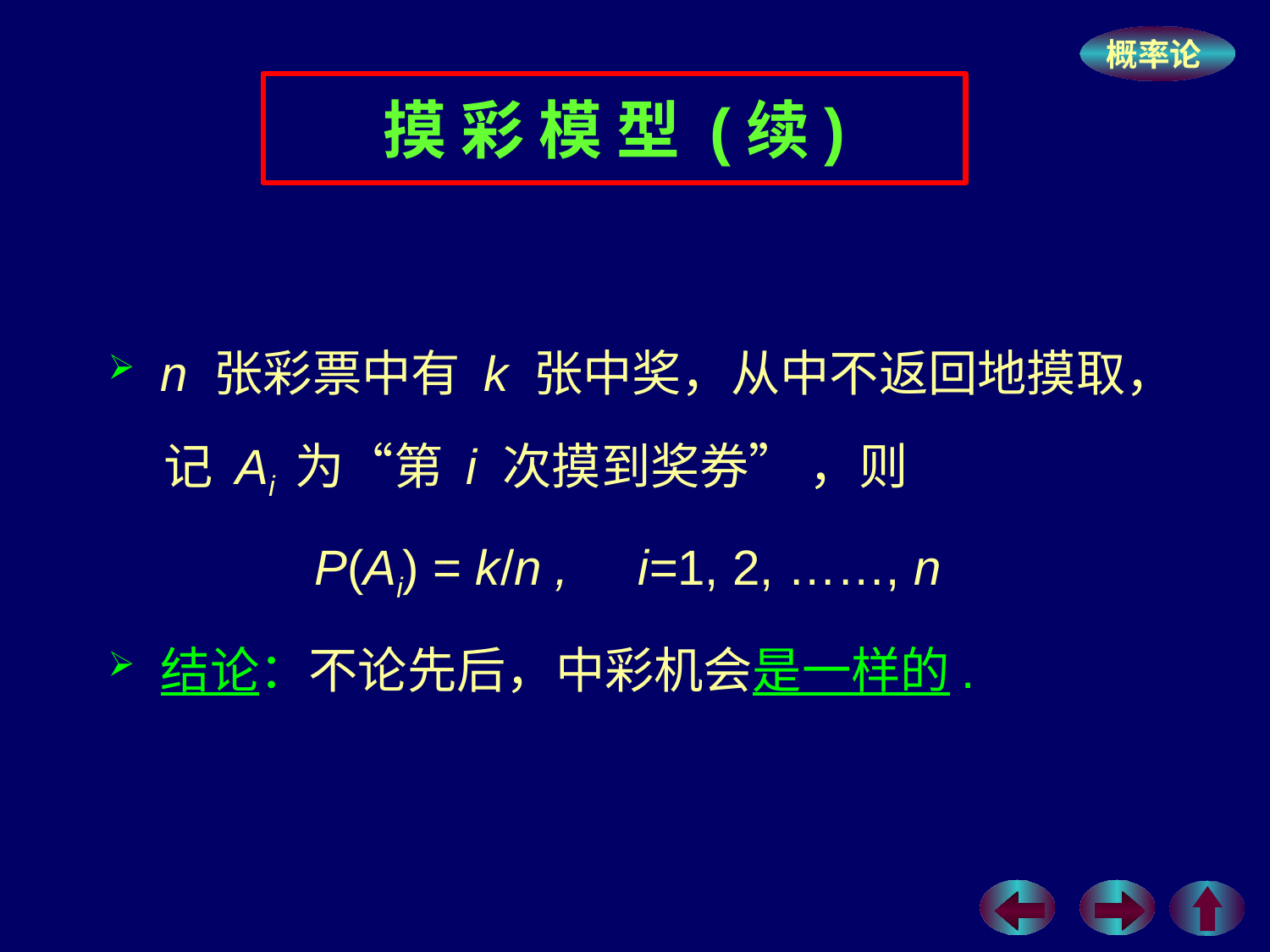

# 摸 彩 模 型 (续)
n 张彩票中有 k 张中奖，从中不返回地摸取，
    记 Ai 为“第 i 次摸到奖券” ，则
               P(Ai) = k/n ,     i=1, 2, ……, n
结论：不论先后，中彩机会是一样的.